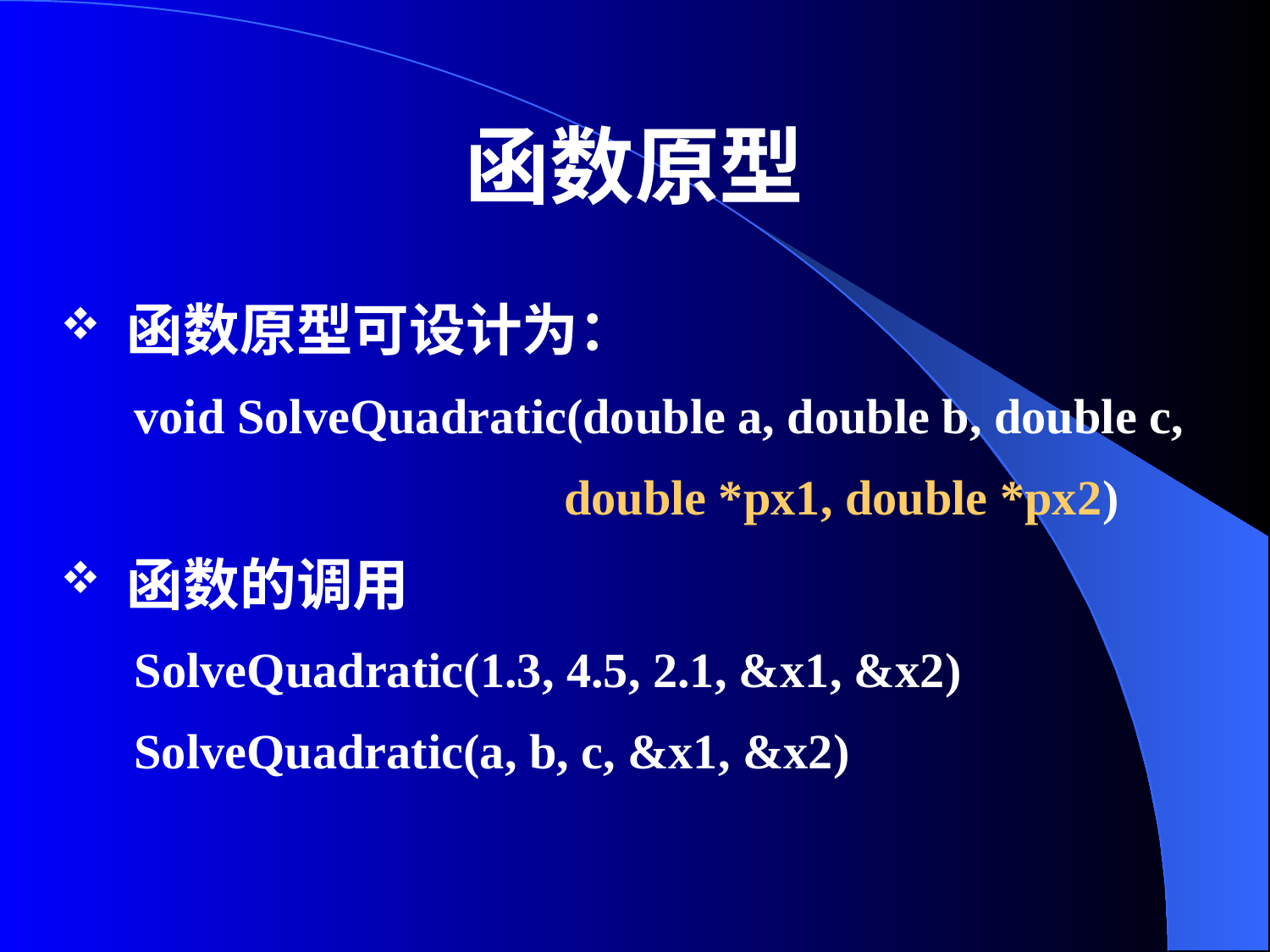

# 函数原型
函数原型可设计为：
      void SolveQuadratic(double a, double b, double c,
                                         double *px1, double *px2)
函数的调用
       SolveQuadratic(1.3, 4.5, 2.1, &x1, &x2)
      SolveQuadratic(a, b, c, &x1, &x2)